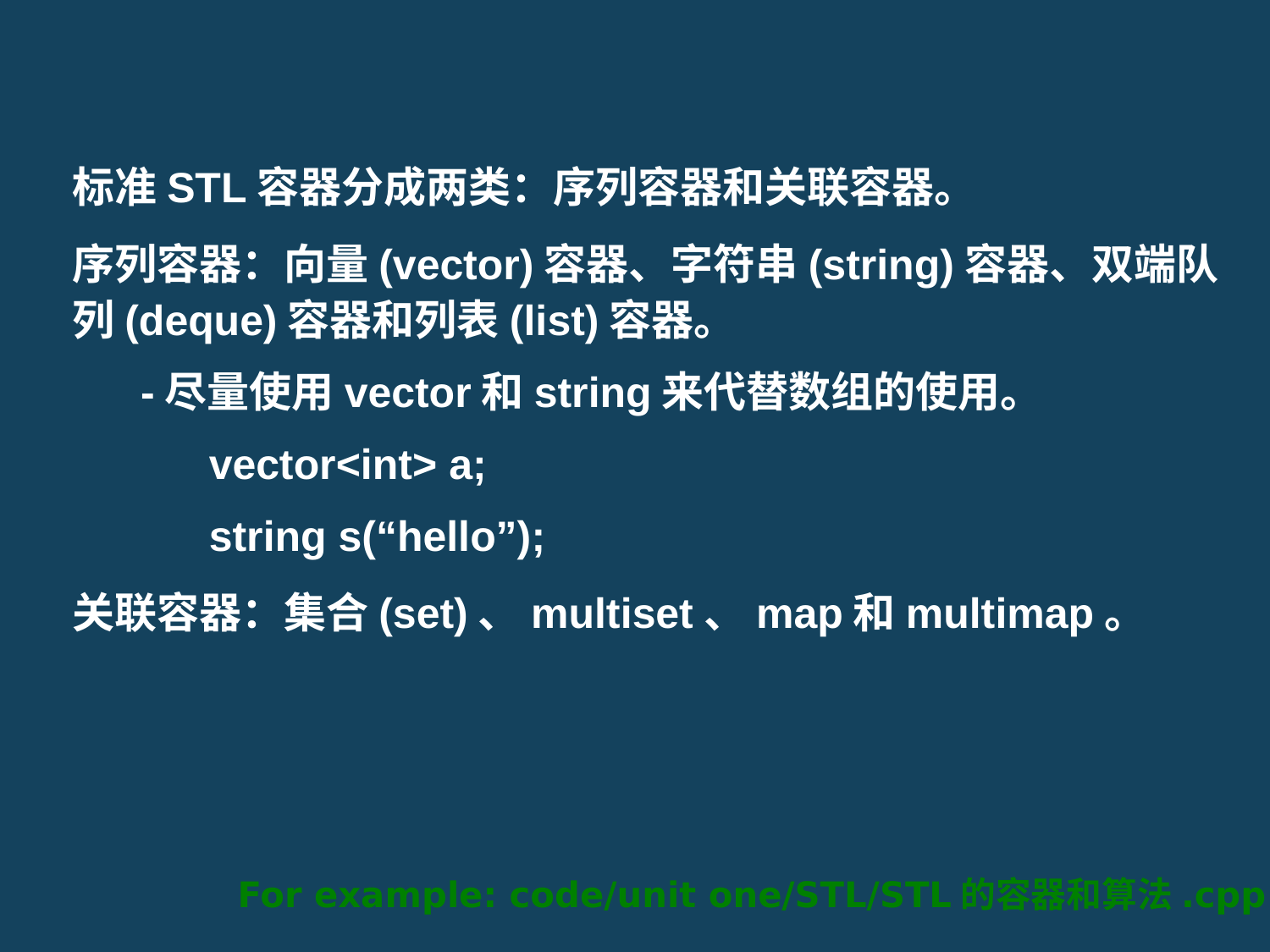

标准STL容器分成两类：序列容器和关联容器。
序列容器：向量(vector)容器、字符串(string)容器、双端队列(deque)容器和列表(list)容器。
-尽量使用vector和string来代替数组的使用。
vector<int> a;
string s(“hello”);
关联容器：集合(set)、multiset、map和multimap。
For example: code/unit one/STL/STL的容器和算法.cpp